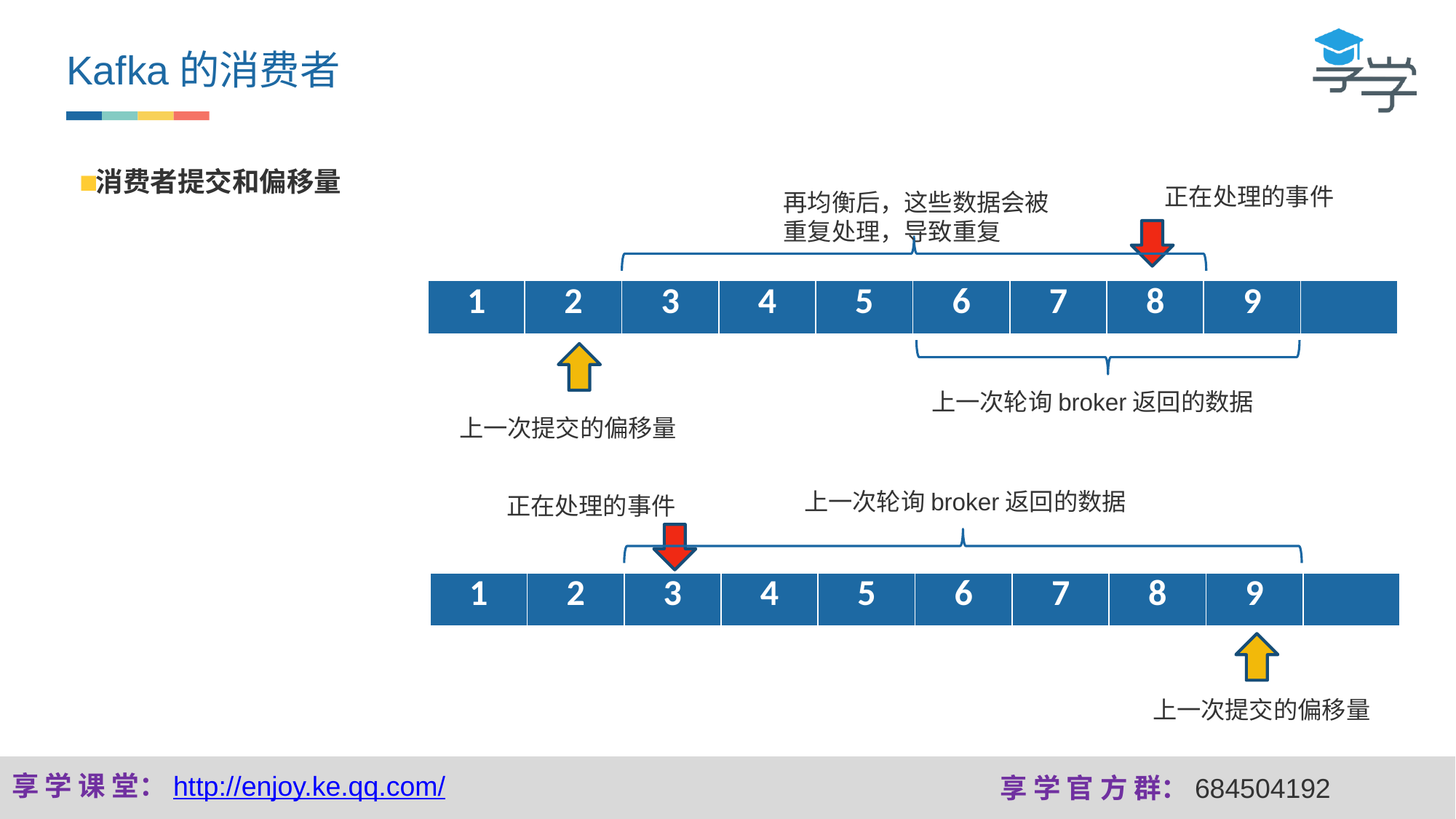

Kafka的消费者

消费者提交和偏移量

正在处理的事件
再均衡后，这些数据会被
重复处理，导致重复

| 1 | 2 | 3 | 4 | 5 | 6 | 7 | 8 | 9 |  |
| --- | --- | --- | --- | --- | --- | --- | --- | --- | --- |

上一次轮询broker返回的数据
上一次提交的偏移量
上一次轮询broker返回的数据
正在处理的事件

| 1 | 2 | 3 | 4 | 5 | 6 | 7 | 8 | 9 |  |
| --- | --- | --- | --- | --- | --- | --- | --- | --- | --- |

上一次提交的偏移量